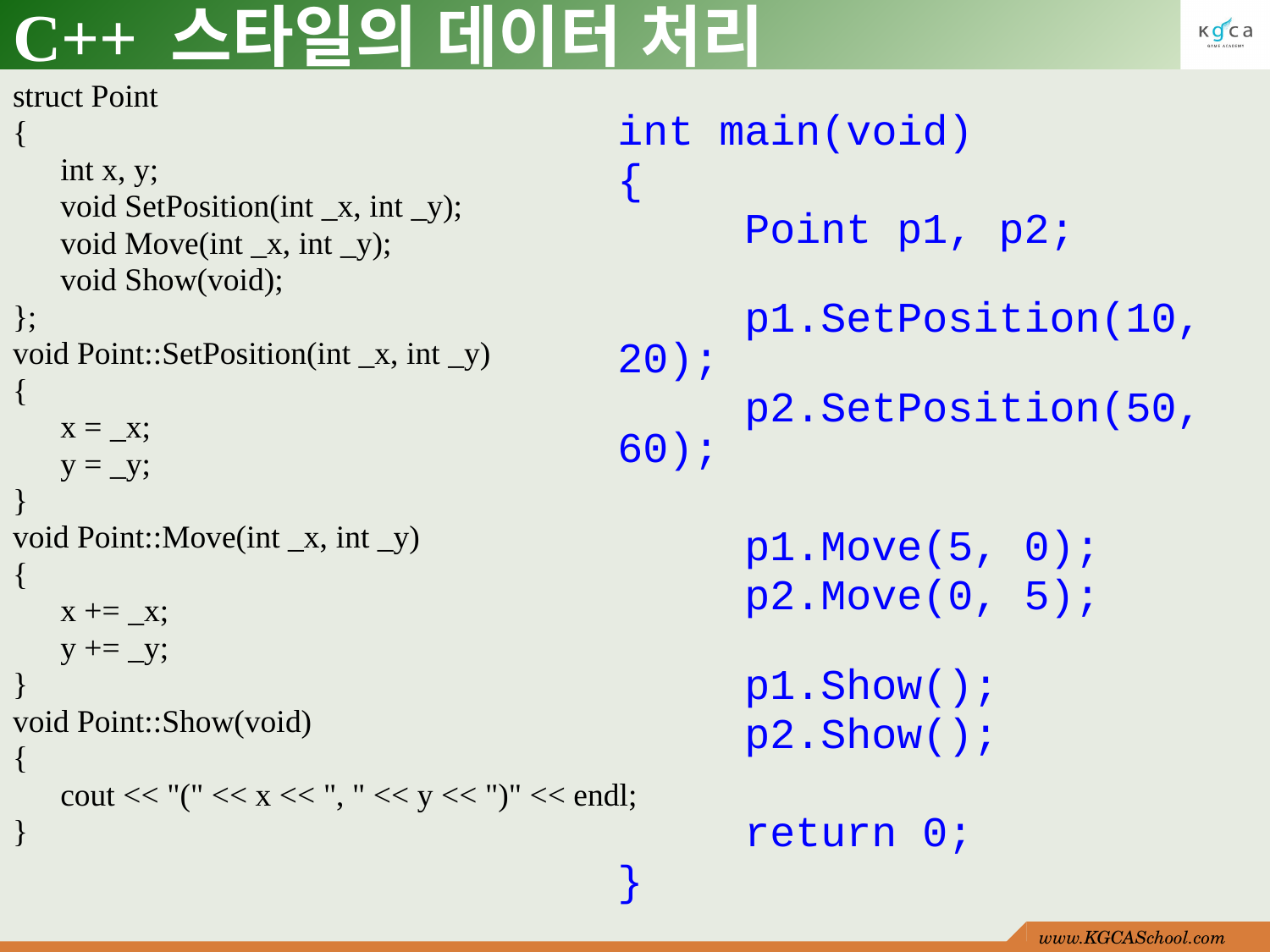

# C++ 스타일의 데이터 처리
struct Point
{
	int x, y;
	void SetPosition(int _x, int _y);
	void Move(int _x, int _y);
	void Show(void);
};
void Point::SetPosition(int _x, int _y)
{
	x = _x;
	y = _y;
}
void Point::Move(int _x, int _y)
{
	x += _x;
	y += _y;
}
void Point::Show(void)
{
	cout << "(" << x << ", " << y << ")" << endl;
}
int main(void)
{
	Point p1, p2;
	p1.SetPosition(10, 20);
	p2.SetPosition(50, 60);

	p1.Move(5, 0);
	p2.Move(0, 5);
	p1.Show();
	p2.Show();

	return 0;
}